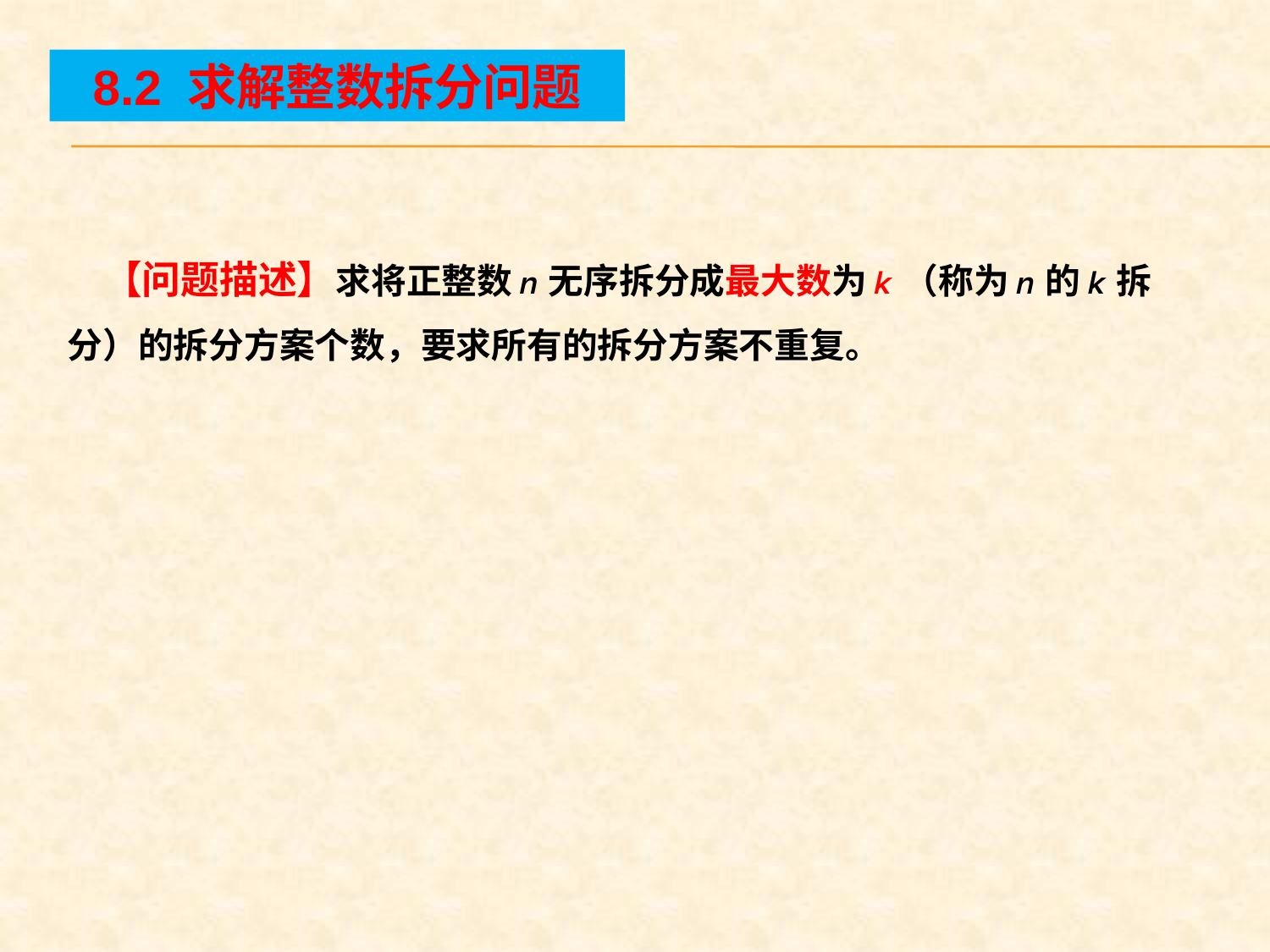

8.2 求解整数拆分问题
   【问题描述】求将正整数n无序拆分成最大数为k（称为n的k拆分）的拆分方案个数，要求所有的拆分方案不重复。